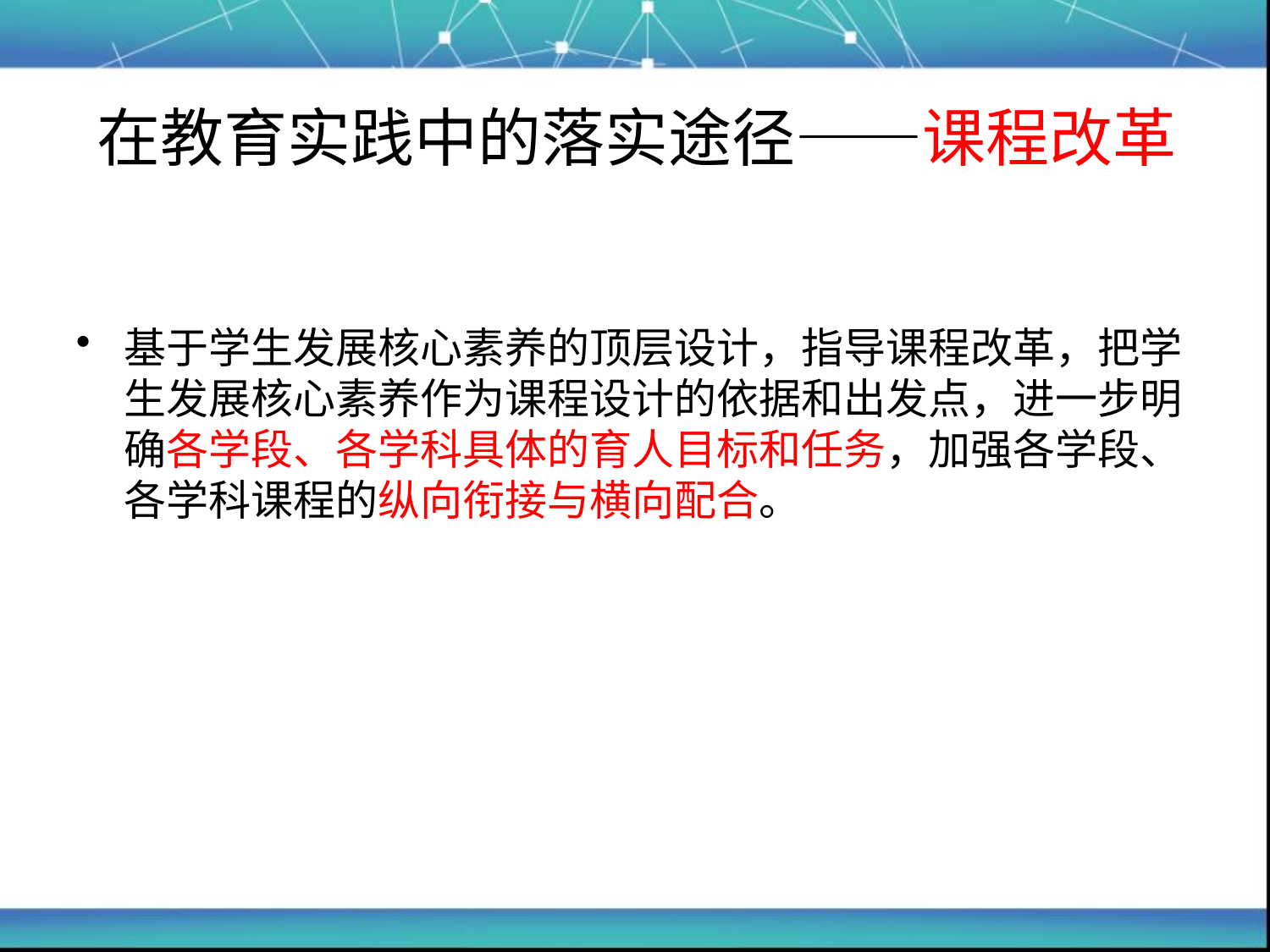

# 在教育实践中的落实途径——课程改革

基于学生发展核心素养的顶层设计，指导课程改革，把学生发展核心素养作为课程设计的依据和出发点，进一步明确各学段、各学科具体的育人目标和任务，加强各学段、各学科课程的纵向衔接与横向配合。